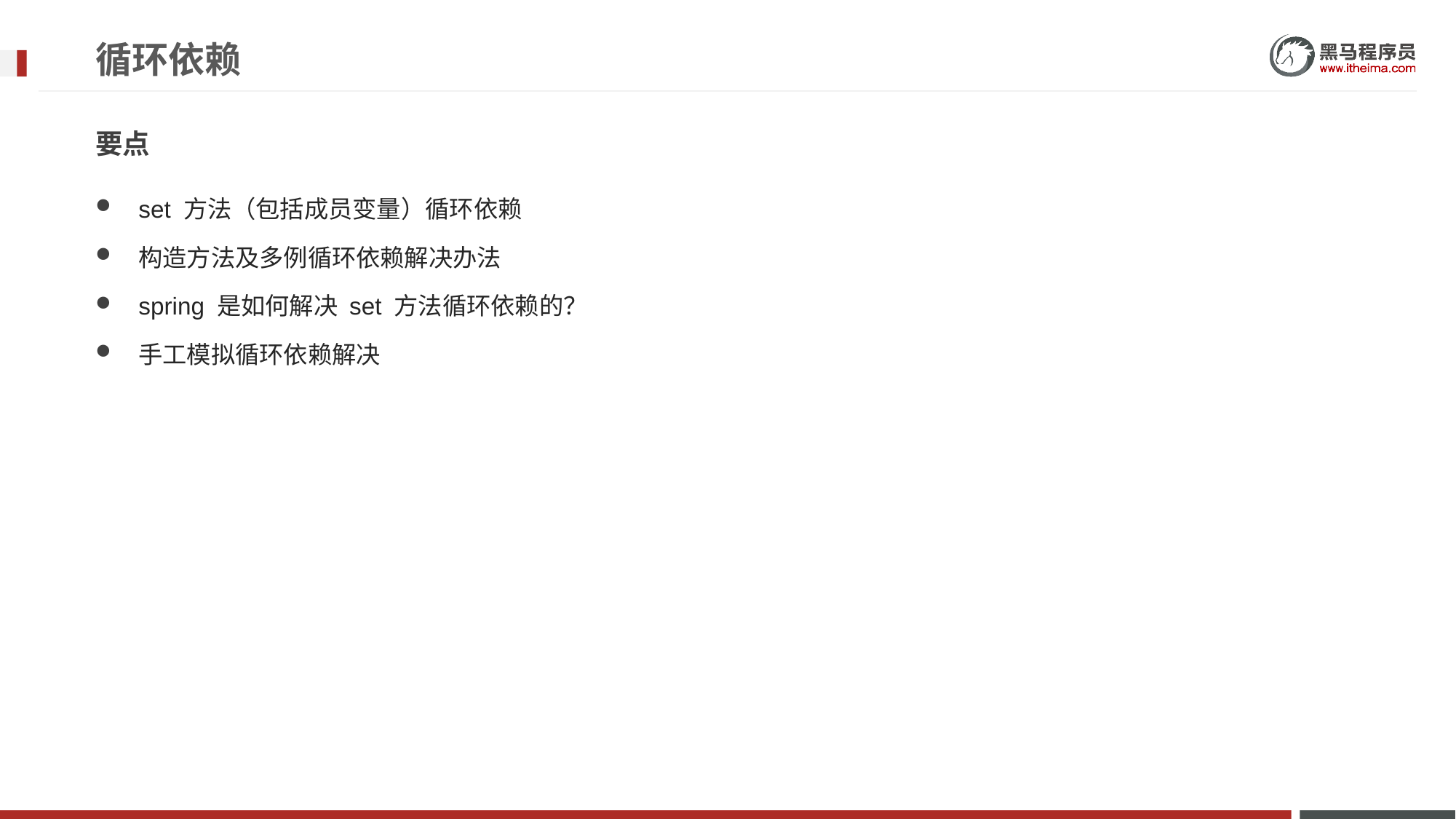

# 循环依赖
要点
set 方法（包括成员变量）循环依赖
构造方法及多例循环依赖解决办法
spring 是如何解决 set 方法循环依赖的？
手工模拟循环依赖解决